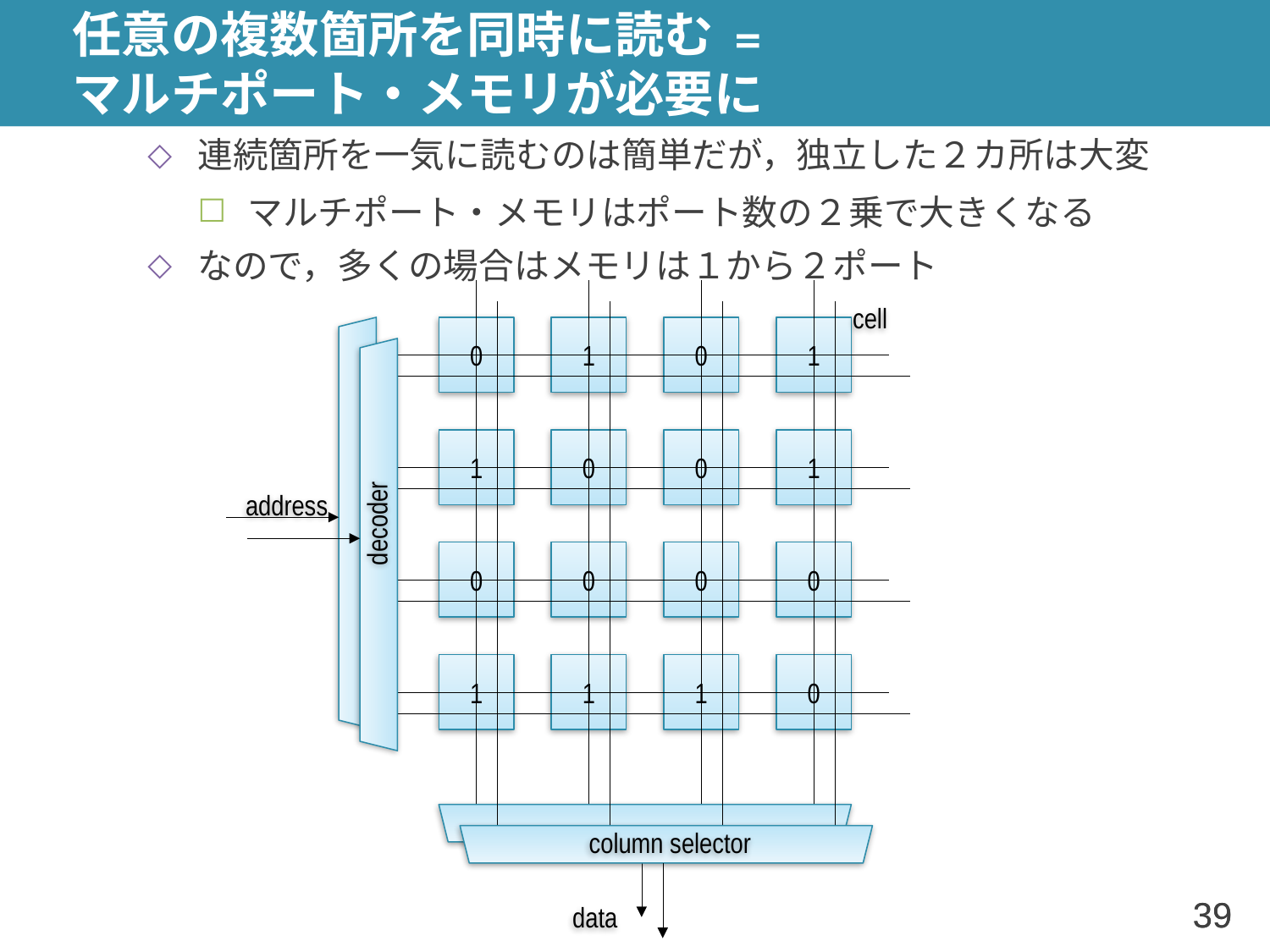

# 任意の複数箇所を同時に読む = マルチポート・メモリが必要に
連続箇所を一気に読むのは簡単だが，独立した２カ所は大変
マルチポート・メモリはポート数の２乗で大きくなる
なので，多くの場合はメモリは１から２ポート
cell
1
0
1
0
0
0
1
1
address
decoder

0
0
0
0
1
1
0
1

column selector

data